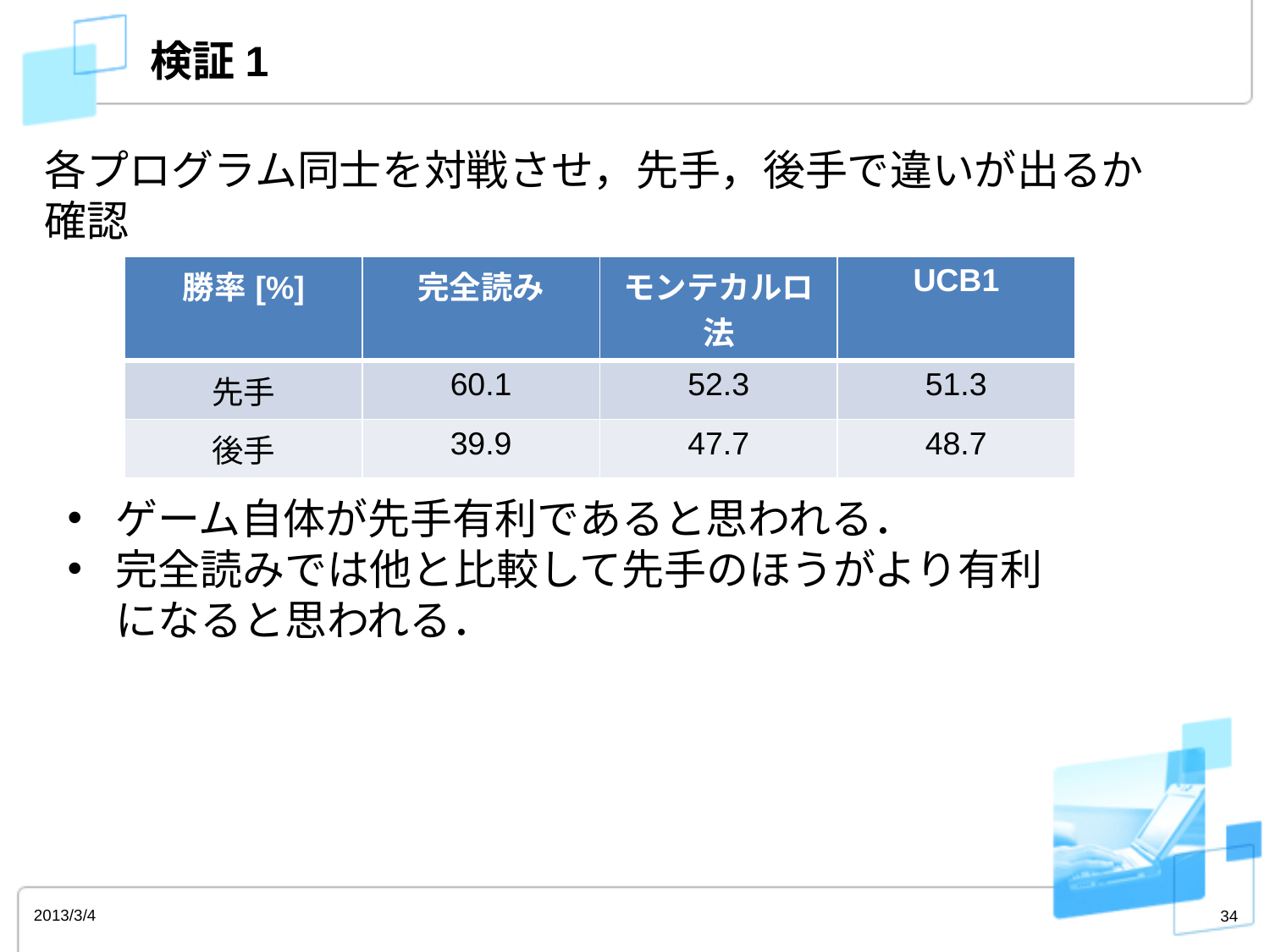

# 検証1
各プログラム同士を対戦させ，先手，後手で違いが出るか確認
| 勝率[%] | 完全読み | モンテカルロ法 | UCB1 |
| --- | --- | --- | --- |
| 先手 | 60.1 | 52.3 | 51.3 |
| 後手 | 39.9 | 47.7 | 48.7 |
ゲーム自体が先手有利であると思われる．
完全読みでは他と比較して先手のほうがより有利になると思われる．
2013/3/4
34